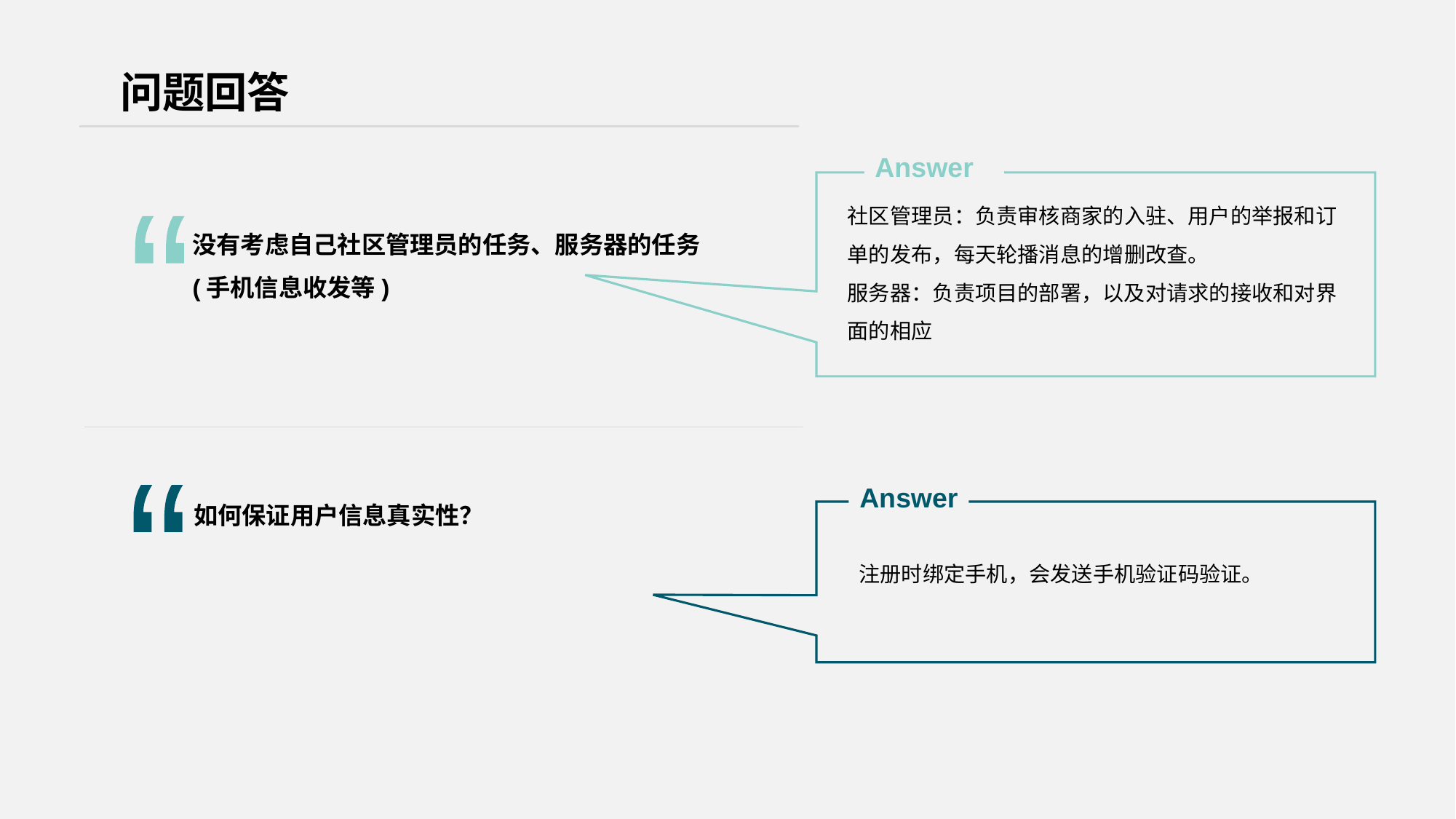

问题回答
Answer

社区管理员：负责审核商家的入驻、用户的举报和订单的发布，每天轮播消息的增删改查。
服务器：负责项目的部署，以及对请求的接收和对界面的相应
没有考虑自己社区管理员的任务、服务器的任务
(手机信息收发等)
“
Answer
如何保证用户信息真实性？
“

注册时绑定手机，会发送手机验证码验证。